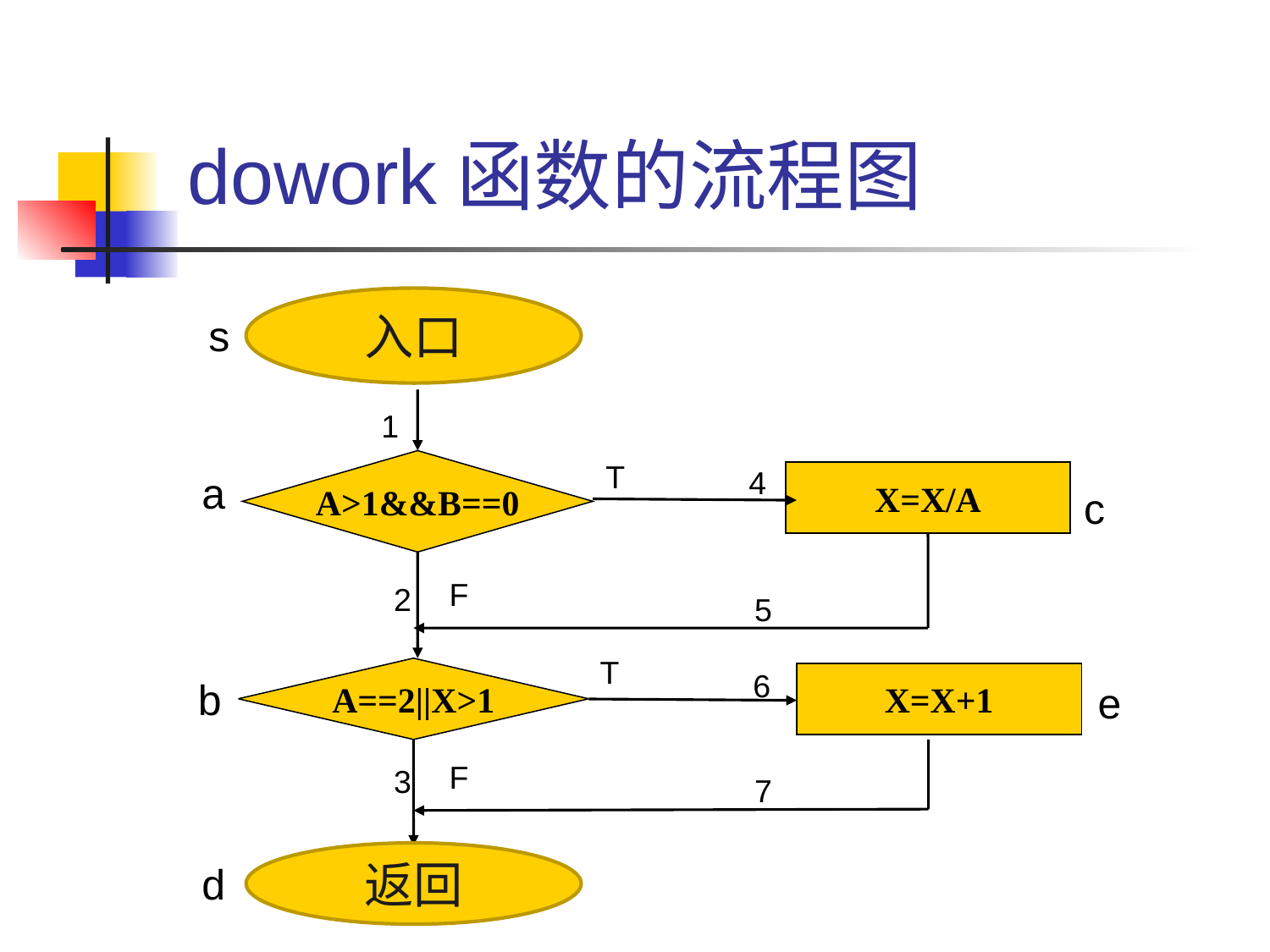

# dowork函数的流程图
入口
s

A>1&&B==0
X=X/A

A==2||X>1
X=X+1

1
T
4
a
c
F
2
5
T
6
b
e
F
3
7
返回
d